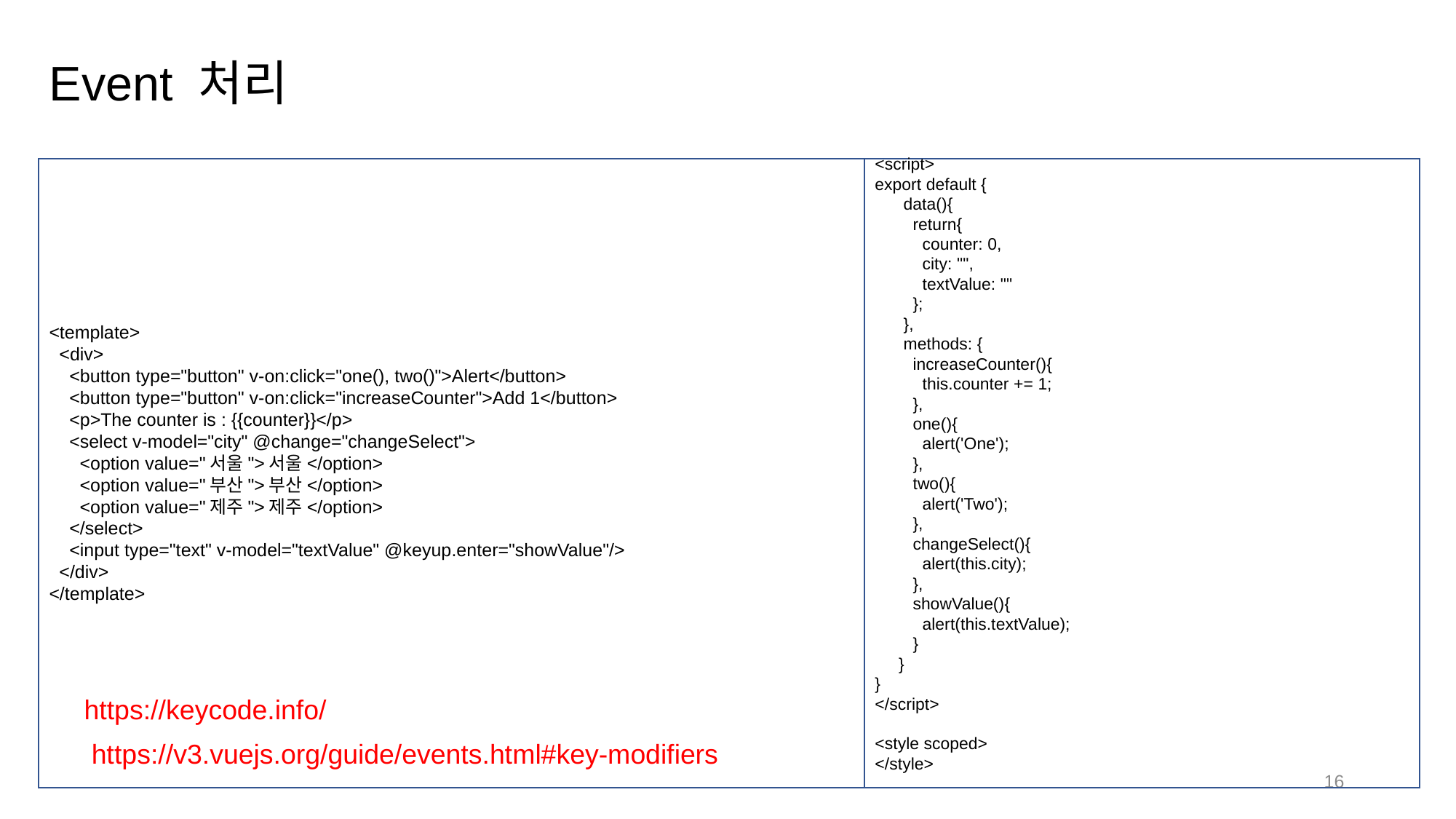

# Event 처리
<script>
export default {
      data(){
        return{
          counter: 0,
          city: "",
          textValue: ""
        };
      },
      methods: {
        increaseCounter(){
          this.counter += 1;
        },
        one(){
          alert('One');
        },
        two(){
          alert('Two');
        },
        changeSelect(){
          alert(this.city);
        },
        showValue(){
          alert(this.textValue);
        }
     }
}
</script>

<style scoped>
</style>

<template>
  <div>
    <button type="button" v-on:click="one(), two()">Alert</button>
    <button type="button" v-on:click="increaseCounter">Add 1</button>
    <p>The counter is : {{counter}}</p>
    <select v-model="city" @change="changeSelect">
      <option value="서울">서울</option>
      <option value="부산">부산</option>
      <option value="제주">제주</option>
    </select>
    <input type="text" v-model="textValue" @keyup.enter="showValue"/>
  </div>
</template>

https://keycode.info/
https://v3.vuejs.org/guide/events.html#key-modifiers
16